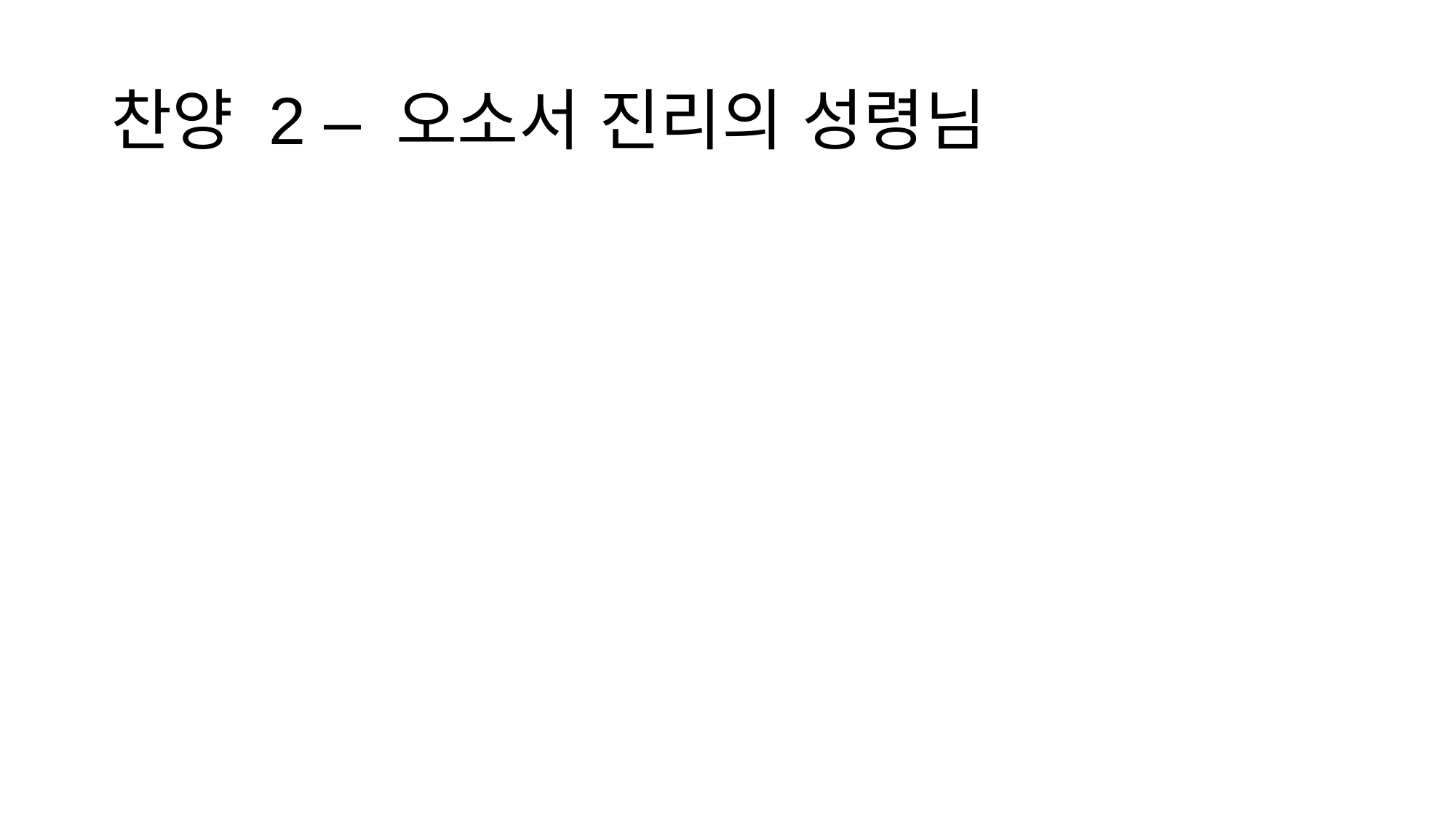

# 찬양 2 – 오소서 진리의 성령님